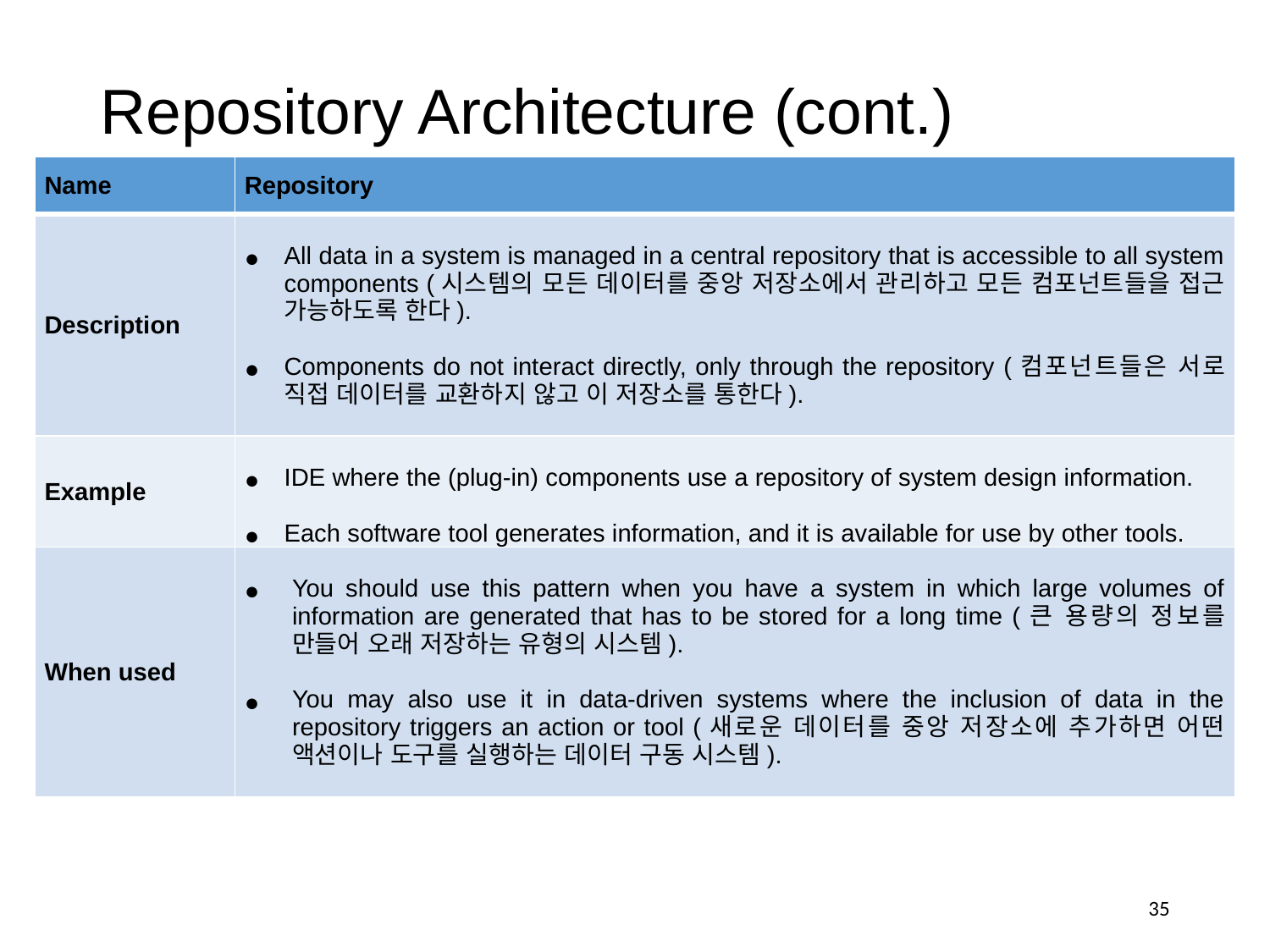

# Repository Architecture (cont.)
| Name | Repository |
| --- | --- |
| Description | All data in a system is managed in a central repository that is accessible to all system components (시스템의 모든 데이터를 중앙 저장소에서 관리하고 모든 컴포넌트들을 접근 가능하도록 한다). Components do not interact directly, only through the repository (컴포넌트들은 서로 직접 데이터를 교환하지 않고 이 저장소를 통한다). |
| Example | IDE where the (plug-in) components use a repository of system design information. Each software tool generates information, and it is available for use by other tools. |
| When used | You should use this pattern when you have a system in which large volumes of information are generated that has to be stored for a long time (큰 용량의 정보를 만들어 오래 저장하는 유형의 시스템). You may also use it in data-driven systems where the inclusion of data in the repository triggers an action or tool (새로운 데이터를 중앙 저장소에 추가하면 어떤 액션이나 도구를 실행하는 데이터 구동 시스템). |

35